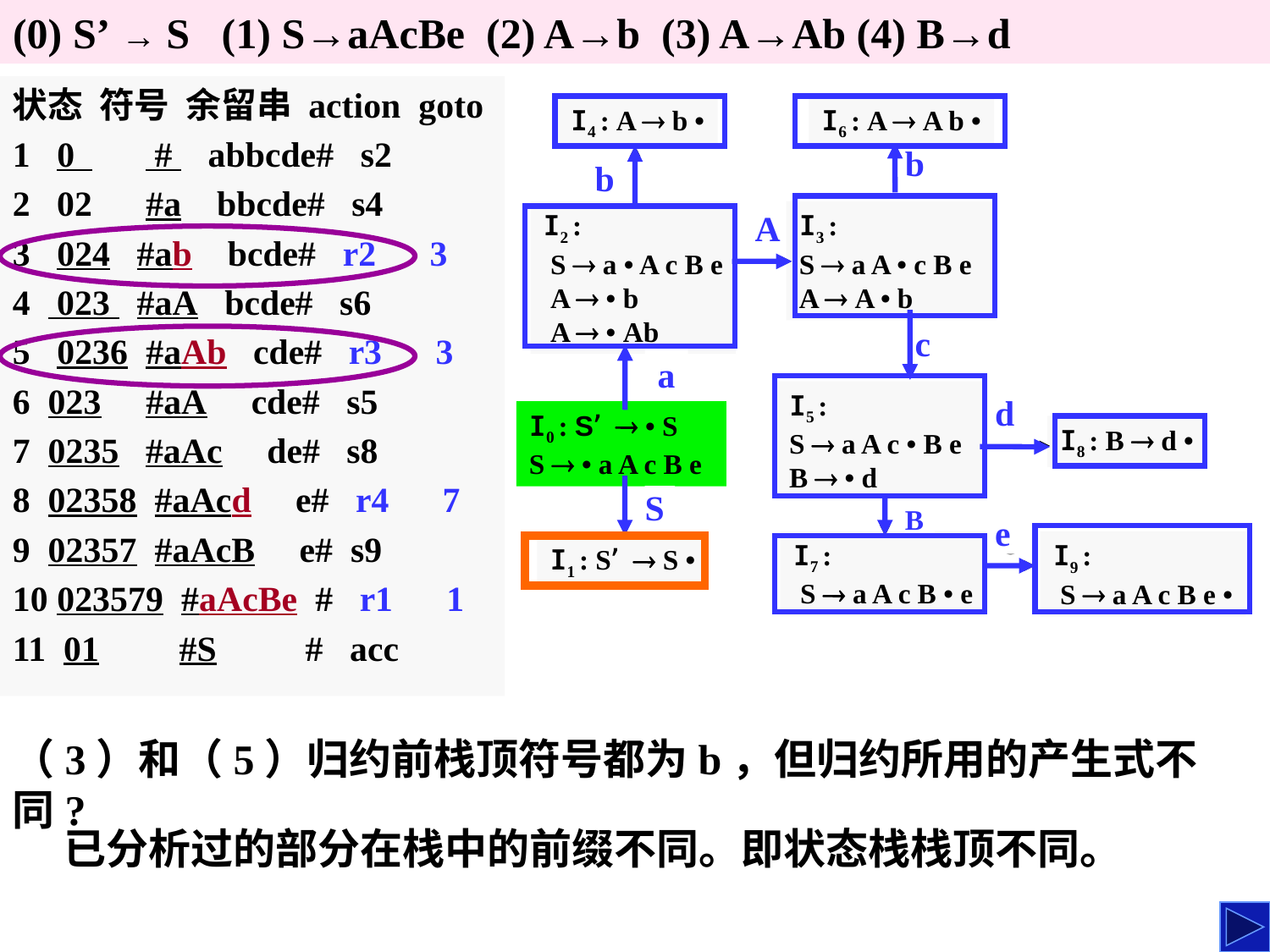

(0) S’ → S   (1) S→aAcBe  (2) A→b  (3) A→Ab (4) B→d
状态  符号  余留串 action  goto
1   0         #    abbcde#   s2
2   02      #a    bbcde#   s4
3   024   #ab    bcde#   r2      3
4   023   #aA   bcde#   s6
5   0236  #aAb   cde#   r3      3
6  023     #aA     cde#   s5
7  0235   #aAc     de#   s8
8  02358  #aAcd     e#   r4      7
9  02357  #aAcB     e#  s9
10 023579  #aAcBe  #   r1      1
11  01         #S          #   acc
I4 : A → b •

I6 : A → A b •

b
b
b
b

I2 :
 S → a • A c B e
 A → • b
 A → • Ab
I3 :
S → a A • c B e
A → A • b

A
A

c
c

a

a

I5 :
S → a A c • B e
B → • d
d
d
I0 : S’  → • S
S → • a A c B e
I8 : B → d •

S

S

B
B
e
e

I7 :
 S → a A c B • e
I9 :
 S → a A c B e •

I1 : S’  → S •

（3）和（5）归约前栈顶符号都为b，但归约所用的产生式不同?
已分析过的部分在栈中的前缀不同。即状态栈栈顶不同。
第 32 页